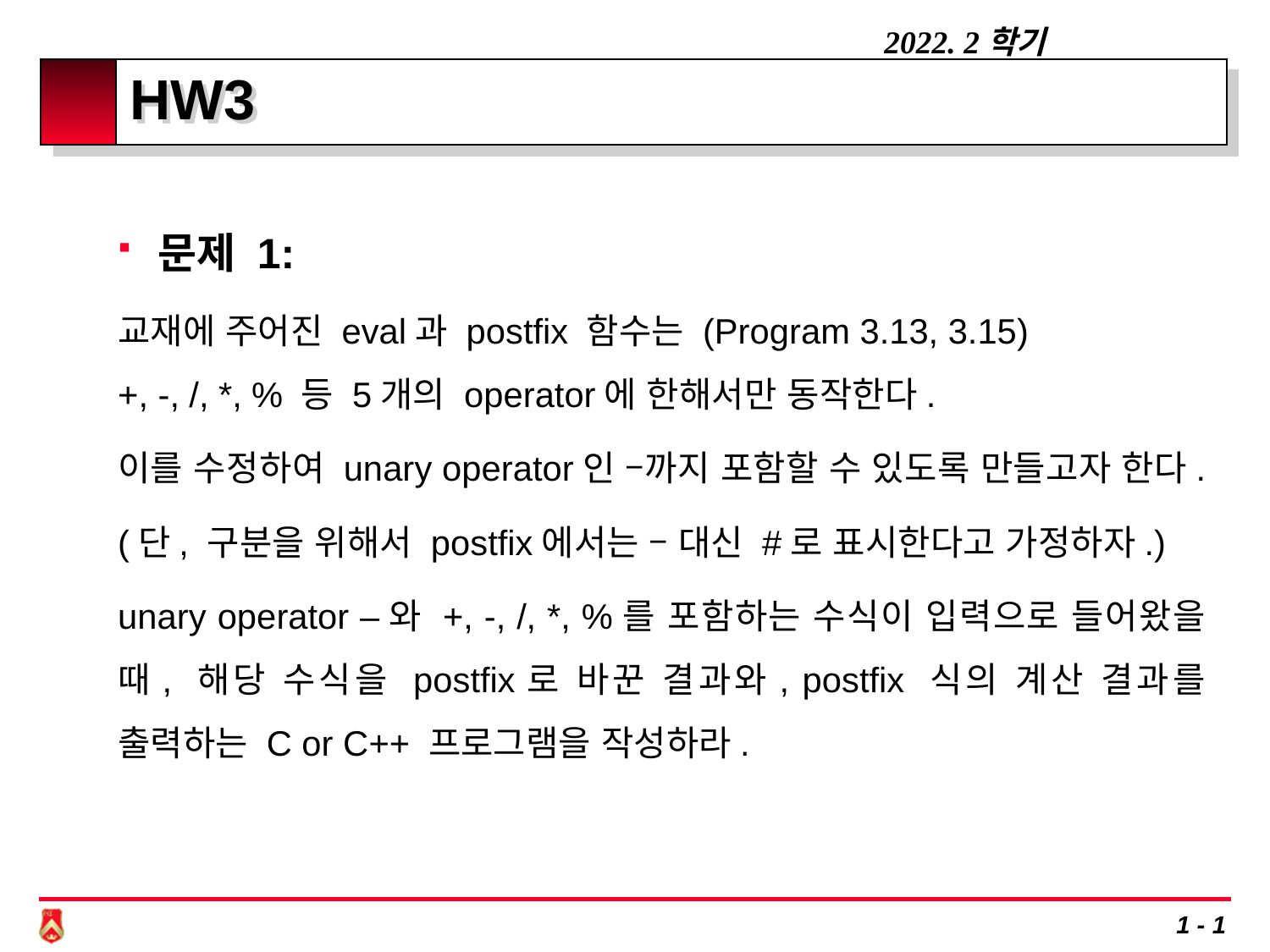

# HW3

문제 1:
교재에 주어진 eval과 postfix 함수는 (Program 3.13, 3.15)
+, -, /, *, % 등 5개의 operator에 한해서만 동작한다.
이를 수정하여 unary operator인 –까지 포함할 수 있도록 만들고자 한다.
(단, 구분을 위해서 postfix에서는 – 대신 #로 표시한다고 가정하자.)
unary operator –와 +, -, /, *, %를 포함하는 수식이 입력으로 들어왔을 때, 해당 수식을 postfix로 바꾼 결과와, postfix 식의 계산 결과를 출력하는 C or C++ 프로그램을 작성하라.
1 - 1